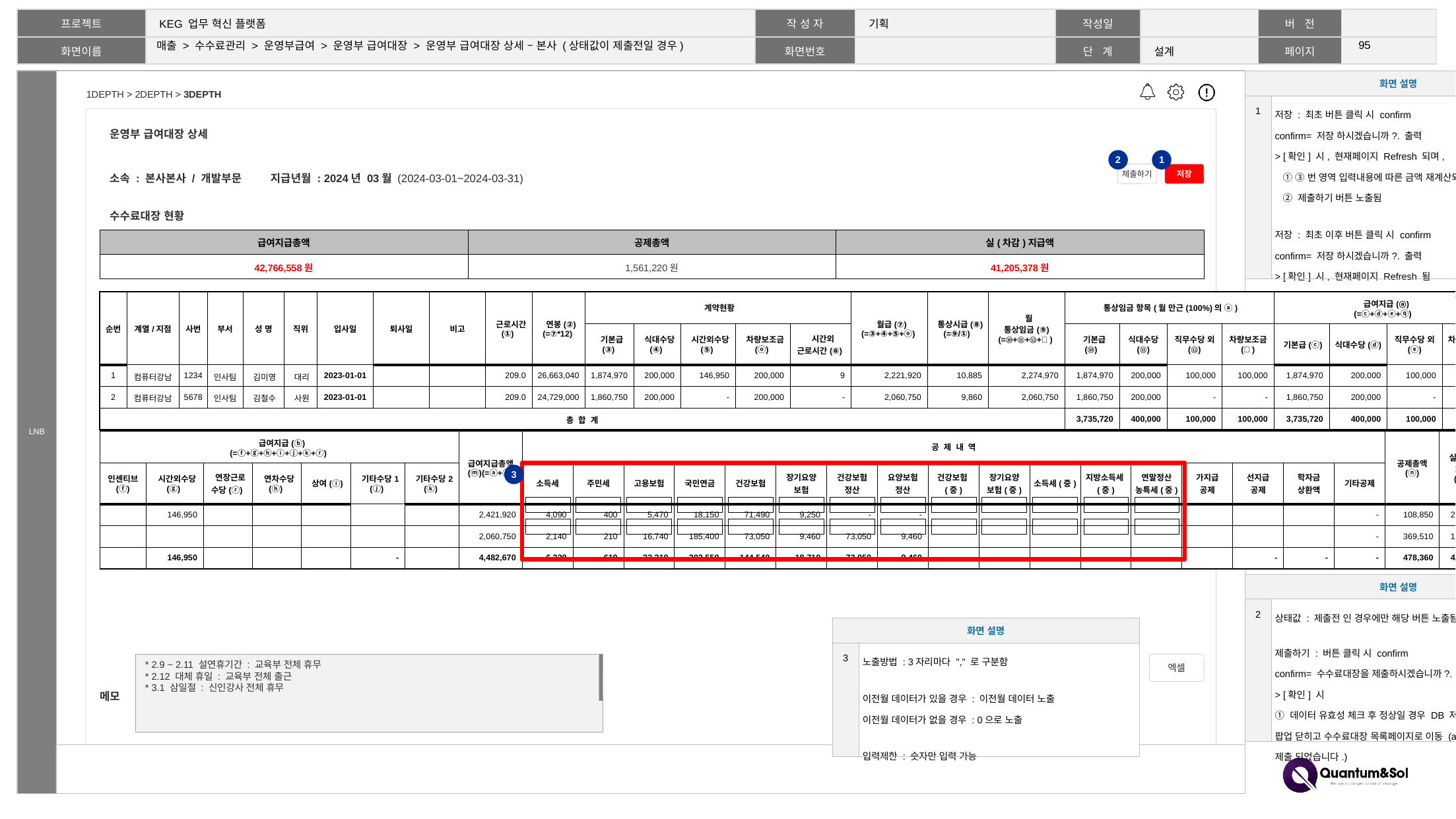

95

# 매출 > 수수료관리 > 운영부급여 > 운영부 급여대장 > 운영부 급여대장 상세 – 본사 (상태값이 제출전일 경우)
| 화면 설명 |  |
| --- | --- |
| 1 | 저장 : 최초 버튼 클릭 시 confirm confirm= 저장 하시겠습니까?. 출력 > [확인] 시, 현재페이지 Refresh 되며, ① ③번 영역 입력내용에 따른 금액 재계산되어 노출 ② 제출하기 버튼 노출됨 저장 : 최초 이후 버튼 클릭 시 confirm confirm= 저장 하시겠습니까?. 출력 > [확인] 시, 현재페이지 Refresh 됨 ① ③번 영역 입력내용에 따른 금액 재계산되어 노출 |
운영부 급여대장 상세
2
1
소속 : 본사본사 / 개발부문
지급년월 : 2024년 03월 (2024-03-01~2024-03-31)
제출하기
저장
수수료대장 현황
| 급여지급총액 | 공제총액 | 실(차감)지급액 |
| --- | --- | --- |
| 42,766,558원 | 1,561,220원 | 41,205,378원 |
| 순번 | 계열/지점 | 사번 | 부서 | 성 명 | 직위 | 입사일 | 퇴사일 | 비고 | 근로시간 (①) | 연봉(②) (=⑦\*12) | 계약현황 |  |  |  |  | 월급(⑦) (=③+④+⑤+ⓞ) | 통상시급(⑧) (=⑨/①) | 월 통상임금(⑨) (=⑩+⑪+⑫+ⓟ) | 통상임금 항목(월 만근(100%)의 ⓐ) |  |  |  | 급여지급(ⓐ) (=ⓒ+ⓓ+ⓔ+ⓠ) |  |  |  |
| --- | --- | --- | --- | --- | --- | --- | --- | --- | --- | --- | --- | --- | --- | --- | --- | --- | --- | --- | --- | --- | --- | --- | --- | --- | --- | --- |
|  |  |  |  |  |  |  |  |  |  |  | 기본급 (③) | 식대수당 (④) | 시간외수당 (⑤) | 차량보조금 (ⓞ) | 시간외 근로시간(⑥) |  |  |  | 기본급 (⑩) | 식대수당 (⑪) | 직무수당 외 (⑫) | 차량보조금 (ⓟ) | 기본급(ⓒ) | 식대수당(ⓓ) | 직무수당 외 (ⓔ) | 차량보조금(ⓠ) |
| 1 | 컴퓨터강남 | 1234 | 인사팀 | 김미영 | 대리 | 2023-01-01 |  |  | 209.0 | 26,663,040 | 1,874,970 | 200,000 | 146,950 | 200,000 | 9 | 2,221,920 | 10,885 | 2,274,970 | 1,874,970 | 200,000 | 100,000 | 100,000 | 1,874,970 | 200,000 | 100,000 | 100,000 |
| 2 | 컴퓨터강남 | 5678 | 인사팀 | 김철수 | 사원 | 2023-01-01 |  |  | 209.0 | 24,729,000 | 1,860,750 | 200,000 | - | 200,000 | - | 2,060,750 | 9,860 | 2,060,750 | 1,860,750 | 200,000 | - | - | 1,860,750 | 200,000 | - | - |
| 총 합 계 |  |  |  |  |  |  |  |  |  |  |  |  |  |  |  |  |  |  | 3,735,720 | 400,000 | 100,000 | 100,000 | 3,735,720 | 400,000 | 100,000 | 100,000 |
| 급여지급(ⓑ) (=ⓕ+ⓖ+ⓗ+ⓘ+ⓙ+ⓚ+ⓡ) |  |  |  |  |  |  | 급여지급총액 (ⓜ)(=ⓐ+ⓑ) | 공 제 내 역 |  |  |  |  |  |  |  |  |  |  |  |  |  |  |  |  | 공제총액 (ⓝ) | 실(차감) 지급액 (ⓜ-ⓝ) |
| --- | --- | --- | --- | --- | --- | --- | --- | --- | --- | --- | --- | --- | --- | --- | --- | --- | --- | --- | --- | --- | --- | --- | --- | --- | --- | --- |
| 인센티브 (ⓕ) | 시간외수당 (ⓖ) | 연장근로 수당(ⓡ) | 연차수당 (ⓗ) | 상여(ⓘ) | 기타수당1 (ⓙ) | 기타수당2 (ⓚ) |  | 소득세 | 주민세 | 고용보험 | 국민연금 | 건강보험 | 장기요양 보험 | 건강보험 정산 | 요양보험 정산 | 건강보험(중) | 장기요양 보험(중) | 소득세(중) | 지방소득세(중) | 연말정산 농특세(중) | 가지급 공제 | 선지급 공제 | 학자금 상환액 | 기타공제 |  |  |
|  | 146,950 |  |  |  |  |  | 2,421,920 | 4,090 | 400 | 5,470 | 18,150 | 71,490 | 9,250 | - | - |  |  |  |  |  |  |  |  | - | 108,850 | 2,313,070 |
|  |  |  |  |  |  |  | 2,060,750 | 2,140 | 210 | 16,740 | 185,400 | 73,050 | 9,460 | 73,050 | 9,460 |  |  |  |  |  |  |  |  | - | 369,510 | 1,691,240 |
|  | 146,950 |  |  |  | - |  | 4,482,670 | 6,230 | 610 | 22,210 | 203,550 | 144,540 | 18,710 | 73,050 | 9,460 | - | - | - | - |  |  | - | - | - | 478,360 | 4,004,310 |

3

| 화면 설명 |  |
| --- | --- |
| 2 | 상태값 : 제출전 인 경우에만 해당 버튼 노출됨 제출하기 : 버튼 클릭 시 confirm confirm= 수수료대장을 제출하시겠습니까?. 출력 > [확인] 시 ① 데이터 유효성 체크 후 정상일 경우 DB 저장 및 alert 노출 후 팝업 닫히고 수수료대장 목록페이지로 이동 (alert= 수수료대장이 제출 되었습니다.) |
| 화면 설명 |  |
| --- | --- |
| 3 | 노출방법 : 3자리마다 "," 로 구분함 이전월 데이터가 있을 경우 : 이전월 데이터 노출 이전월 데이터가 없을 경우 : 0으로 노출 입력제한 : 숫자만 입력 가능 |
* 2.9 ~ 2.11 설연휴기간 : 교육부 전체 휴무
* 2.12 대체 휴일 : 교육부 전체 출근
* 3.1 삼일절 : 신인강사 전체 휴무

엑셀
메모